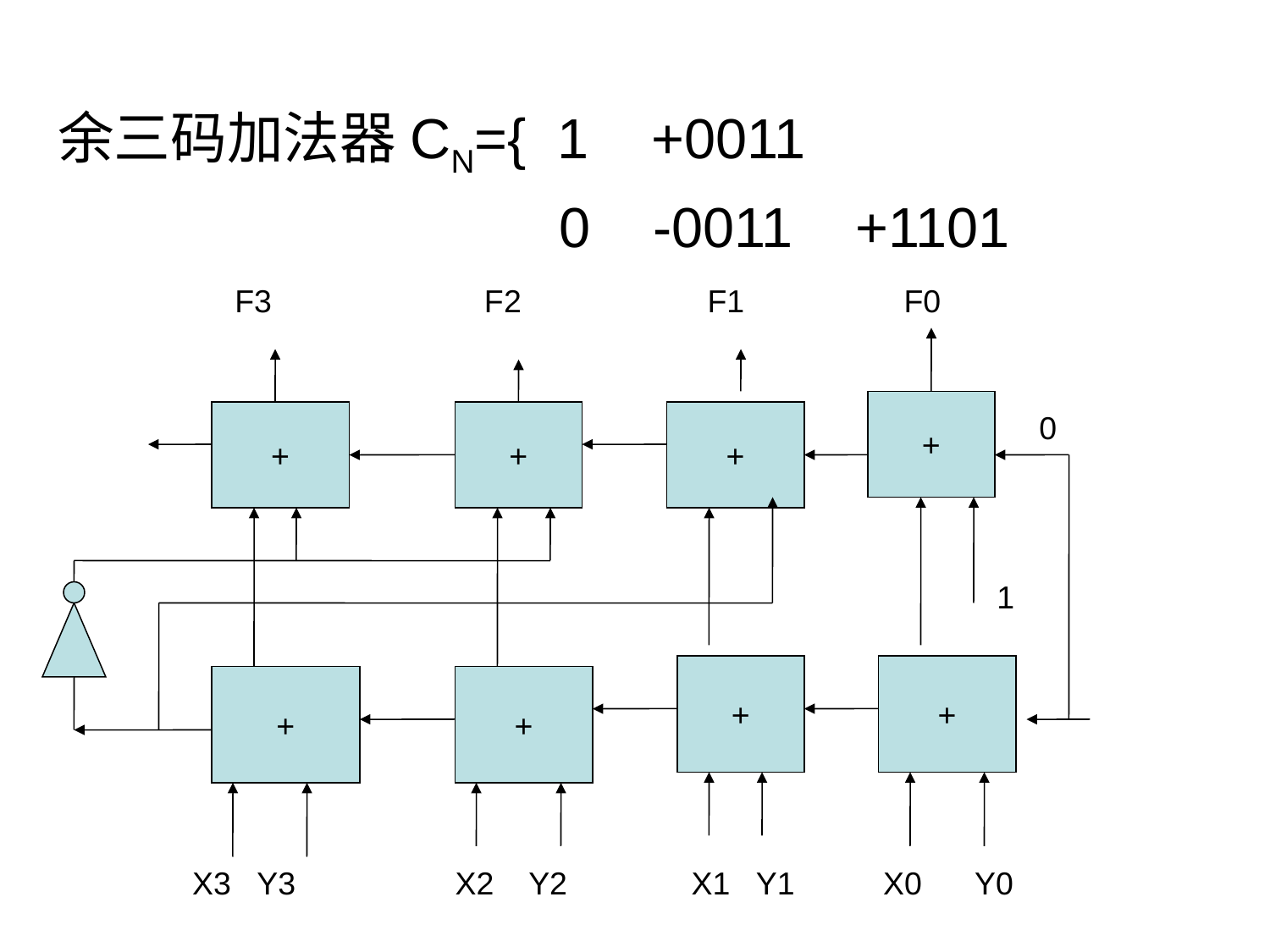

余三码加法器CN={  1    +0011
                                0    -0011    +1101

F3                        F2                     F1                  F0

+
+
+
+
0

1

+
+
+
+

X3   Y3                  X2    Y2              X1   Y1          X0      Y0